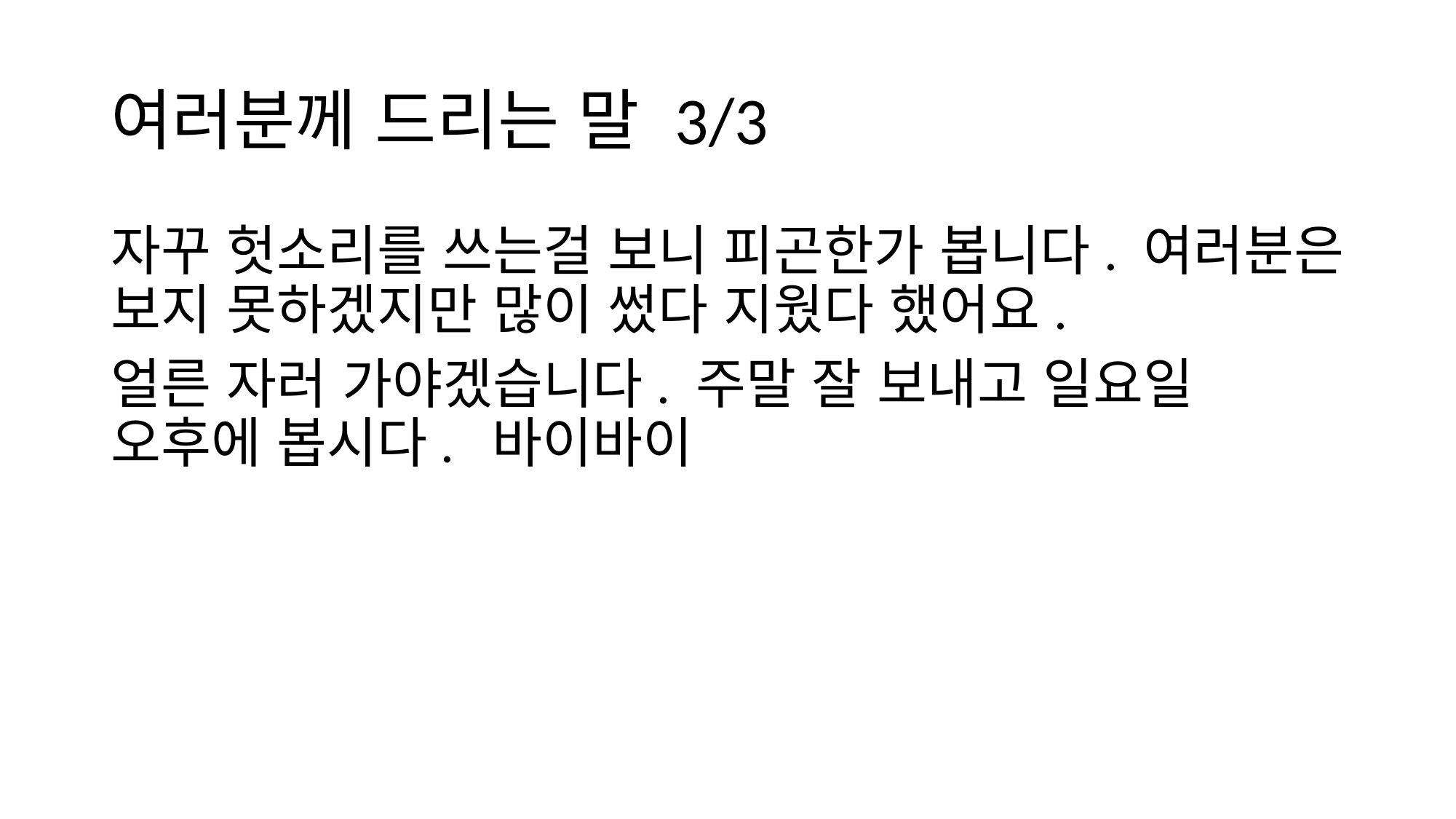

# 여러분께 드리는 말 3/3
자꾸 헛소리를 쓰는걸 보니 피곤한가 봅니다. 여러분은 보지 못하겠지만 많이 썼다 지웠다 했어요.
얼른 자러 가야겠습니다. 주말 잘 보내고 일요일 오후에 봅시다.  바이바이